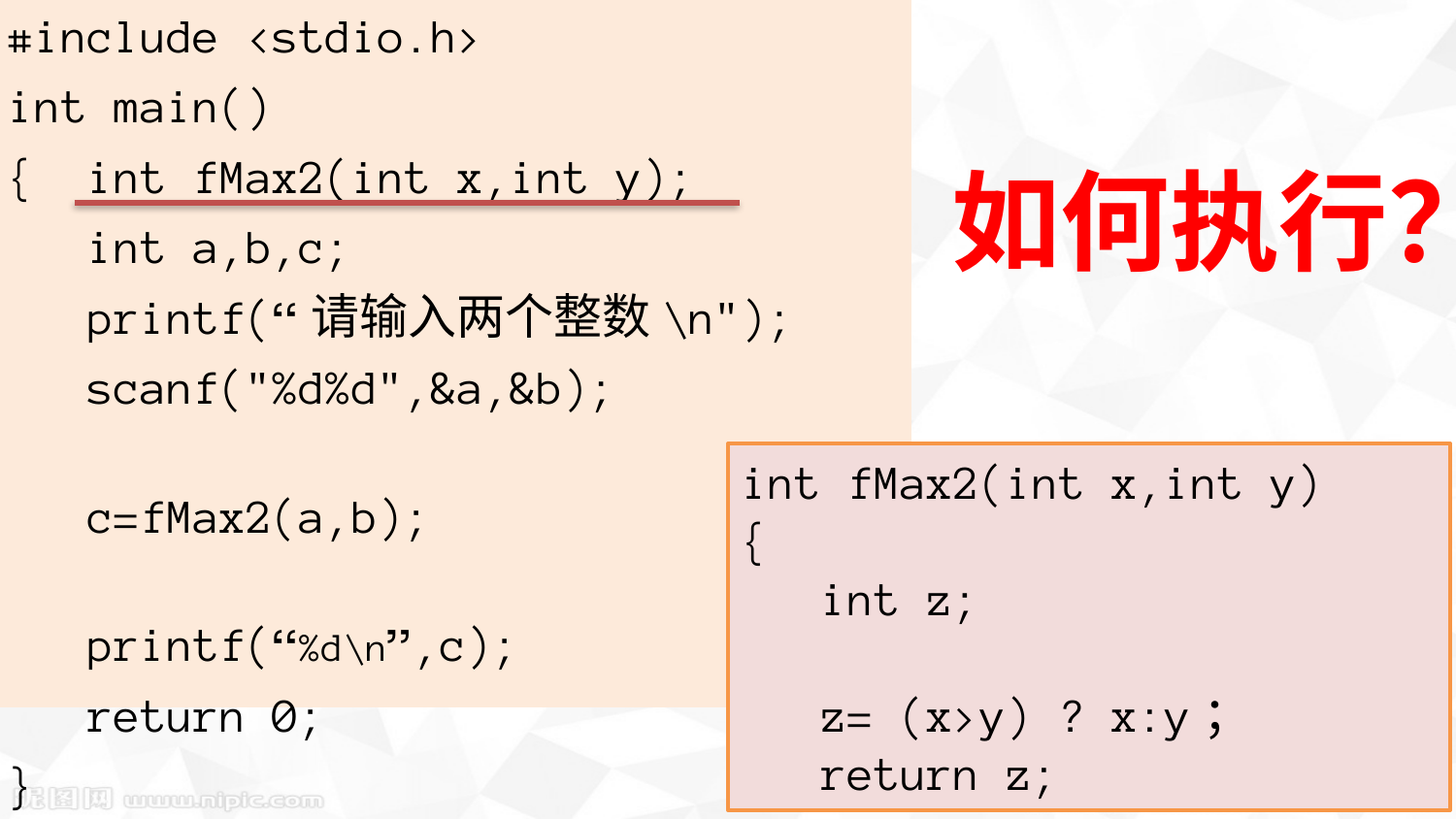

#include <stdio.h>
int main()
{  int fMax2(int x,int y);
   int a,b,c;
   printf(“请输入两个整数\n");
   scanf("%d%d",&a,&b);
   c=fMax2(a,b);
   printf(“%d\n”,c);
   return 0;
}
如何执行？
int fMax2(int x,int y)
{
   int z;
   z= (x>y) ? x:y；
   return z;
}